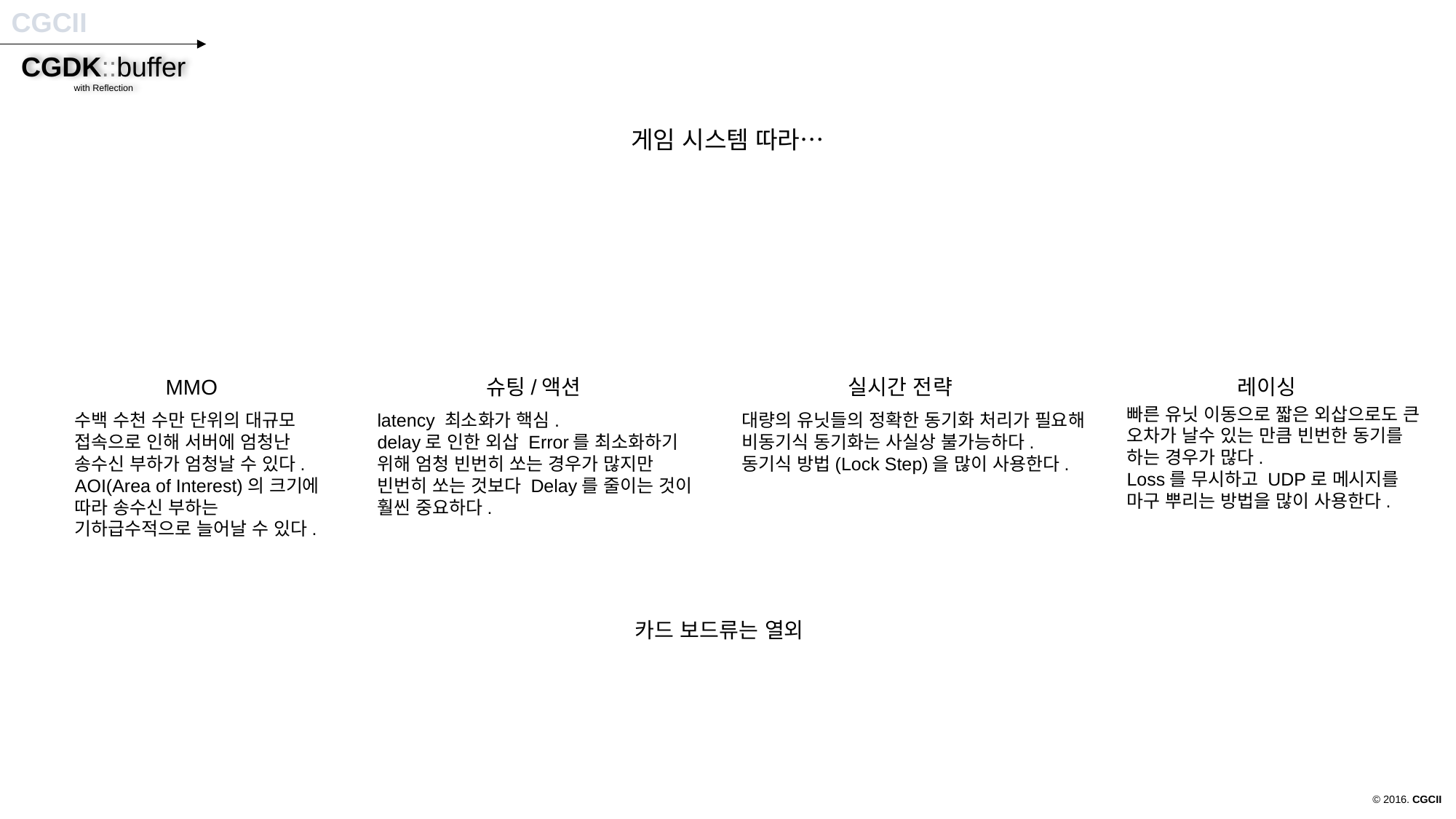

CGCII
CGDK::buffer
with Reflection

게임 시스템 따라…
MMO
슈팅/액션
실시간 전략
레이싱
빠른 유닛 이동으로 짧은 외삽으로도 큰 오차가 날수 있는 만큼 빈번한 동기를 하는 경우가 많다.
Loss를 무시하고 UDP로 메시지를 마구 뿌리는 방법을 많이 사용한다.
수백 수천 수만 단위의 대규모 접속으로 인해 서버에 엄청난 송수신 부하가 엄청날 수 있다.
AOI(Area of Interest)의 크기에 따라 송수신 부하는 기하급수적으로 늘어날 수 있다.

latency 최소화가 핵심.
delay로 인한 외삽 Error를 최소화하기
위해 엄청 빈번히 쏘는 경우가 많지만
빈번히 쏘는 것보다 Delay를 줄이는 것이 훨씬 중요하다.
대량의 유닛들의 정확한 동기화 처리가 필요해 비동기식 동기화는 사실상 불가능하다.
동기식 방법(Lock Step)을 많이 사용한다.
카드 보드류는 열외
© 2016. CGCII